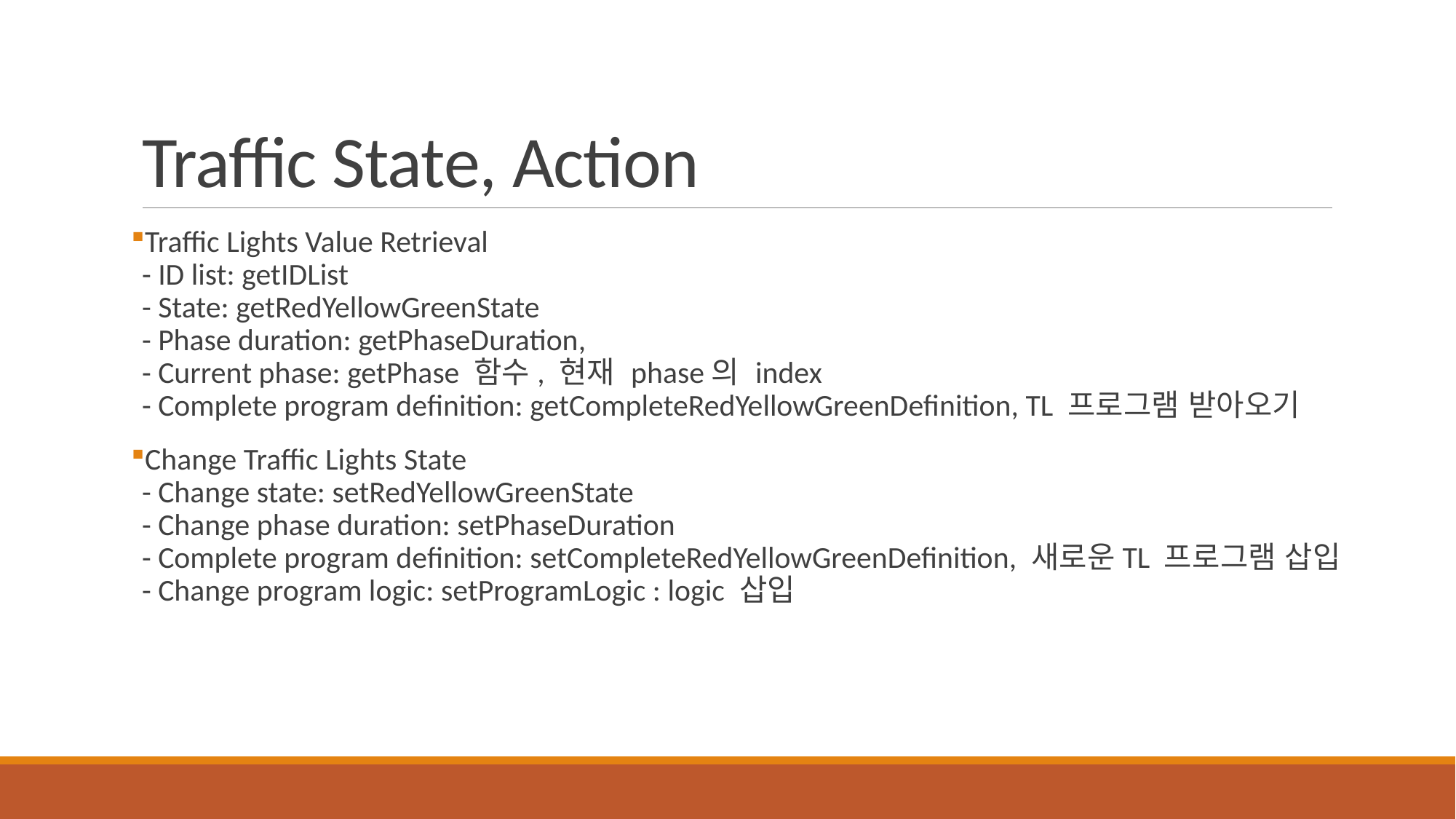

# Traffic State, Action
Traffic Lights Value Retrieval
- ID list: getIDList
- State: getRedYellowGreenState
- Phase duration: getPhaseDuration,
- Current phase: getPhase 함수, 현재 phase의 index
- Complete program definition: getCompleteRedYellowGreenDefinition, TL 프로그램 받아오기
Change Traffic Lights State
- Change state: setRedYellowGreenState
- Change phase duration: setPhaseDuration
- Complete program definition: setCompleteRedYellowGreenDefinition, 새로운TL 프로그램 삽입
- Change program logic: setProgramLogic : logic 삽입